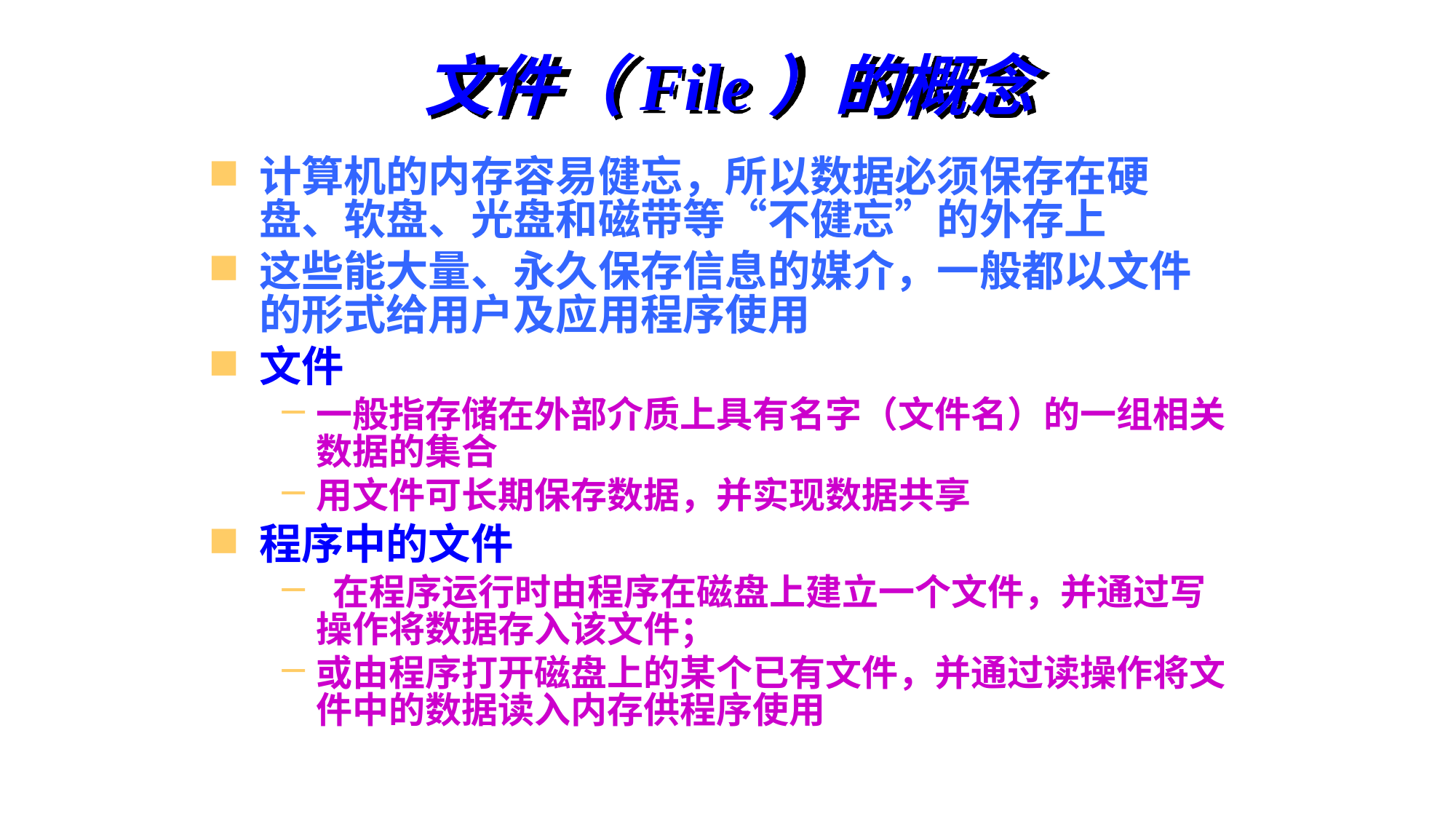

# 文件（File）的概念
计算机的内存容易健忘，所以数据必须保存在硬盘、软盘、光盘和磁带等“不健忘”的外存上
这些能大量、永久保存信息的媒介，一般都以文件的形式给用户及应用程序使用
文件
一般指存储在外部介质上具有名字（文件名）的一组相关数据的集合
用文件可长期保存数据，并实现数据共享
程序中的文件
 在程序运行时由程序在磁盘上建立一个文件，并通过写操作将数据存入该文件；
或由程序打开磁盘上的某个已有文件，并通过读操作将文件中的数据读入内存供程序使用